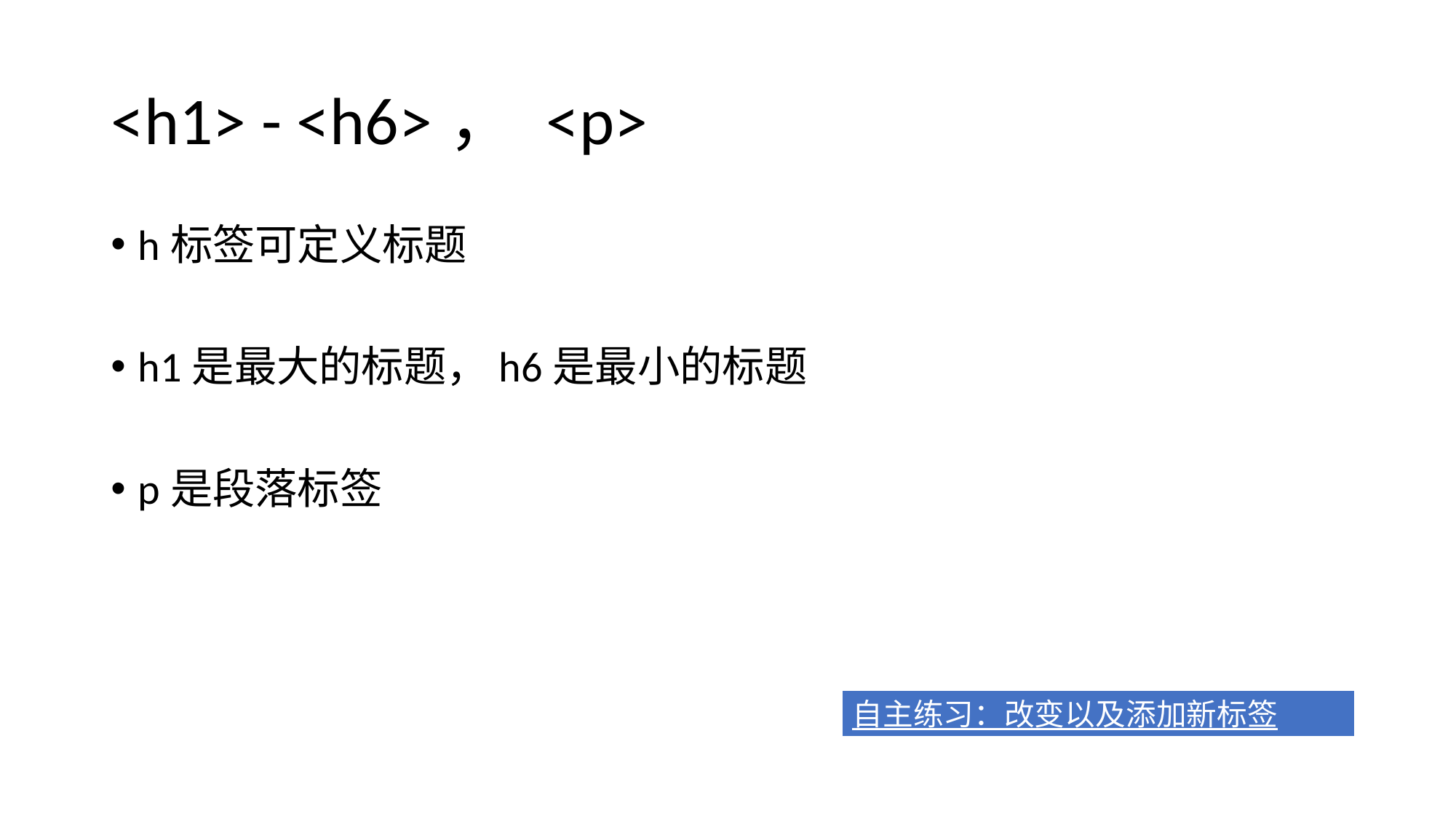

# <h1> - <h6>， <p>
h标签可定义标题

h1是最大的标题，h6是最小的标题

p是段落标签
自主练习：改变以及添加新标签